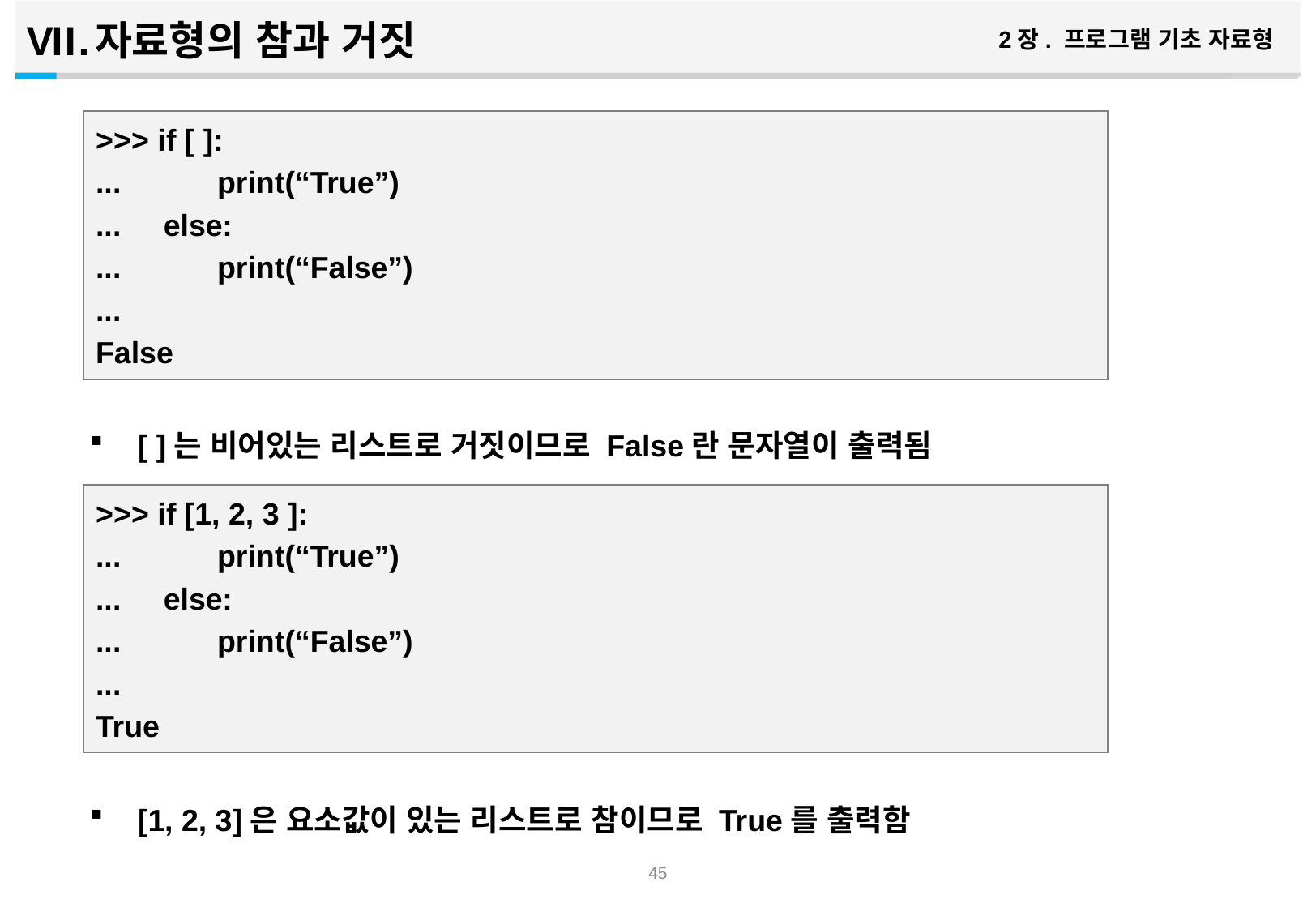

자료형의 참과 거짓
2장. 프로그램 기초 자료형

[ ]는 비어있는 리스트로 거짓이므로 False란 문자열이 출력됨

[1, 2, 3]은 요소값이 있는 리스트로 참이므로 True를 출력함
>>> if [ ]:
...    	print(“True”)
...     else:
...     	print(“False”)
...
False
>>> if [1, 2, 3 ]:
...    	print(“True”)
...     else:
...     	print(“False”)
...
True
45